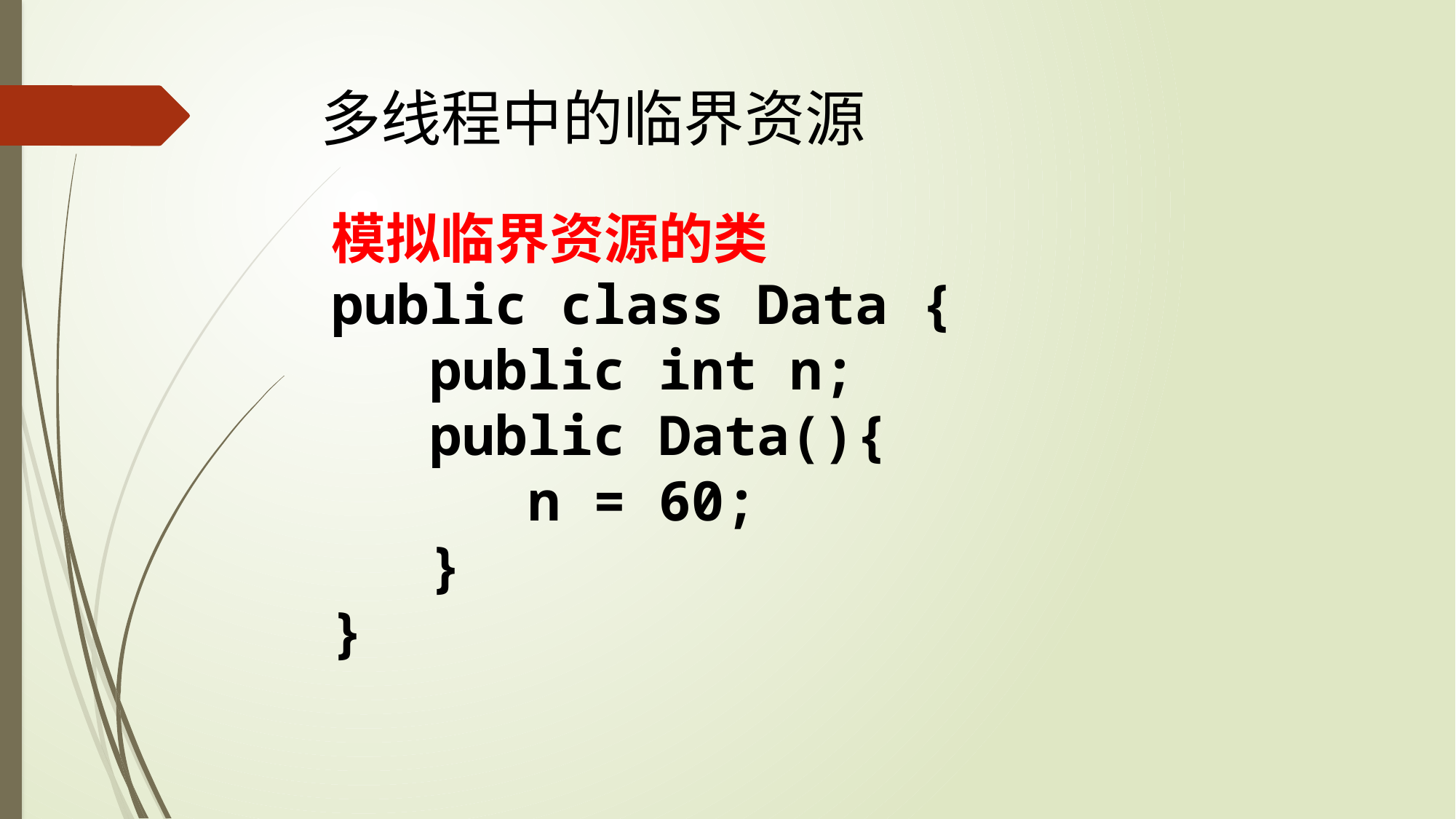

# 多线程中的临界资源
模拟临界资源的类
public class Data {
   public int n;
   public Data(){
      n = 60;
   }
}